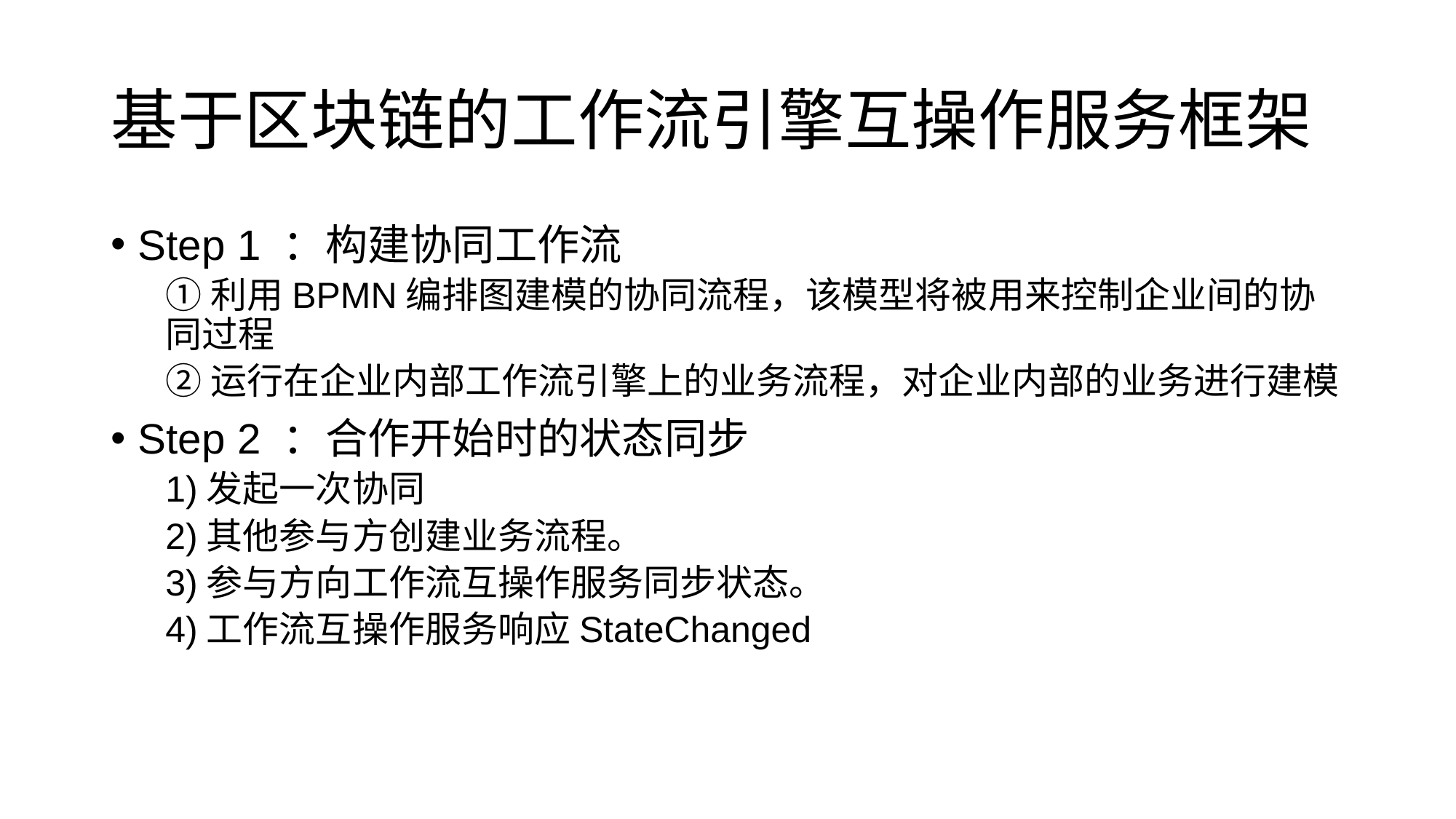

# 基于区块链的工作流引擎互操作服务框架
Step 1 ：构建协同工作流
①利用BPMN编排图建模的协同流程，该模型将被用来控制企业间的协同过程
②运行在企业内部工作流引擎上的业务流程，对企业内部的业务进行建模
Step 2 ：合作开始时的状态同步
1)发起一次协同
2)其他参与方创建业务流程。
3)参与方向工作流互操作服务同步状态。
4)工作流互操作服务响应StateChanged